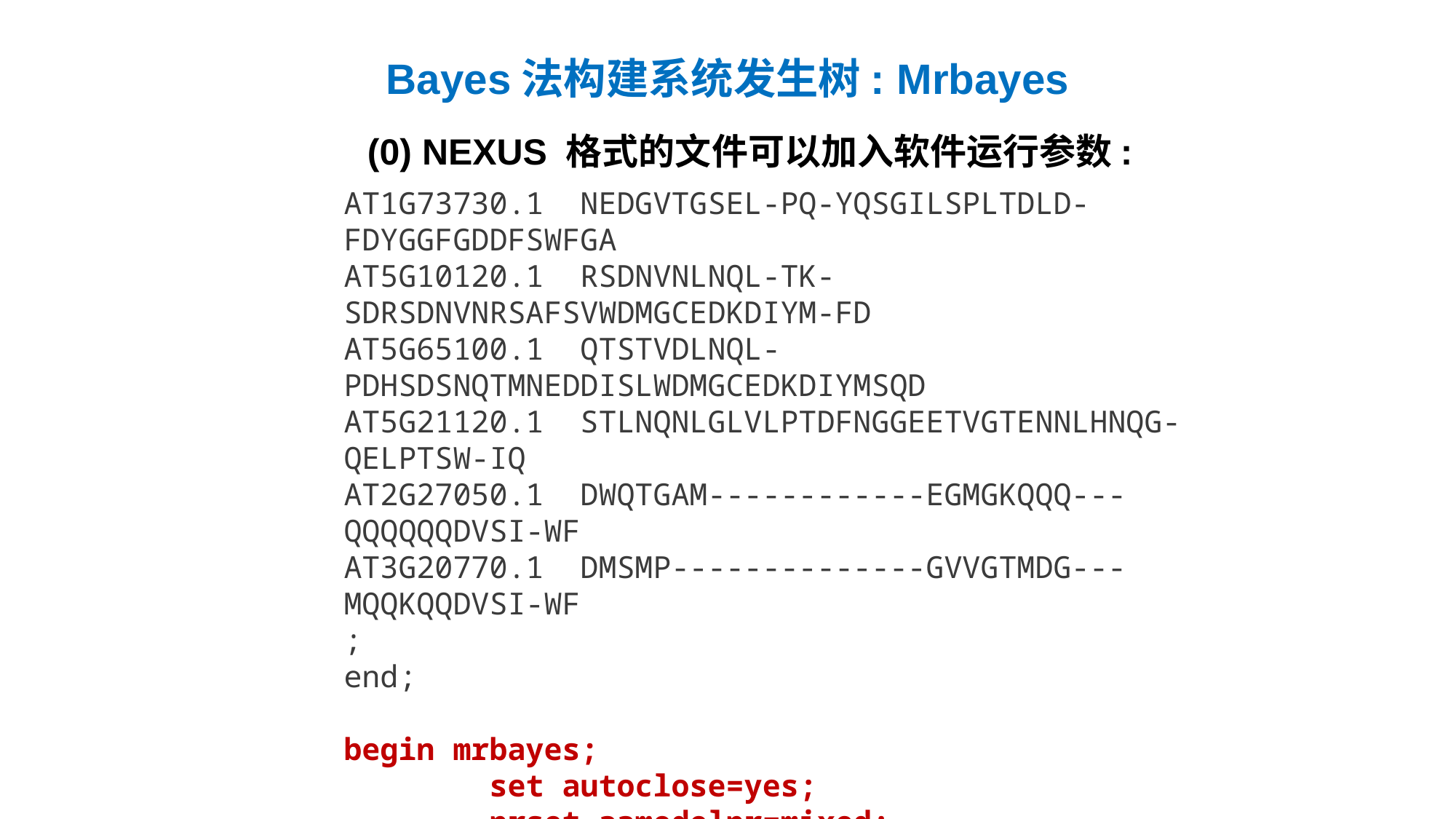

Bayes法构建系统发生树: Mrbayes
(0) NEXUS 格式的文件可以加入软件运行参数:
AT1G73730.1  NEDGVTGSEL-PQ-YQSGILSPLTDLD-FDYGGFGDDFSWFGA
AT5G10120.1  RSDNVNLNQL-TK-SDRSDNVNRSAFSVWDMGCEDKDIYM-FD
AT5G65100.1  QTSTVDLNQL-PDHSDSNQTMNEDDISLWDMGCEDKDIYMSQD
AT5G21120.1  STLNQNLGLVLPTDFNGGEETVGTENNLHNQG-QELPTSW-IQ
AT2G27050.1  DWQTGAM------------EGMGKQQQ---QQQQQQDVSI-WF
AT3G20770.1  DMSMP--------------GVVGTMDG---MQQKQQDVSI-WF
;
end;
begin mrbayes;
        set autoclose=yes;
        prset aamodelpr=mixed;
        lset rates=invgamma;
        mcmc ngen=500 samplefreq=100 printfreq=100;
        sumt burnin=125;
end;